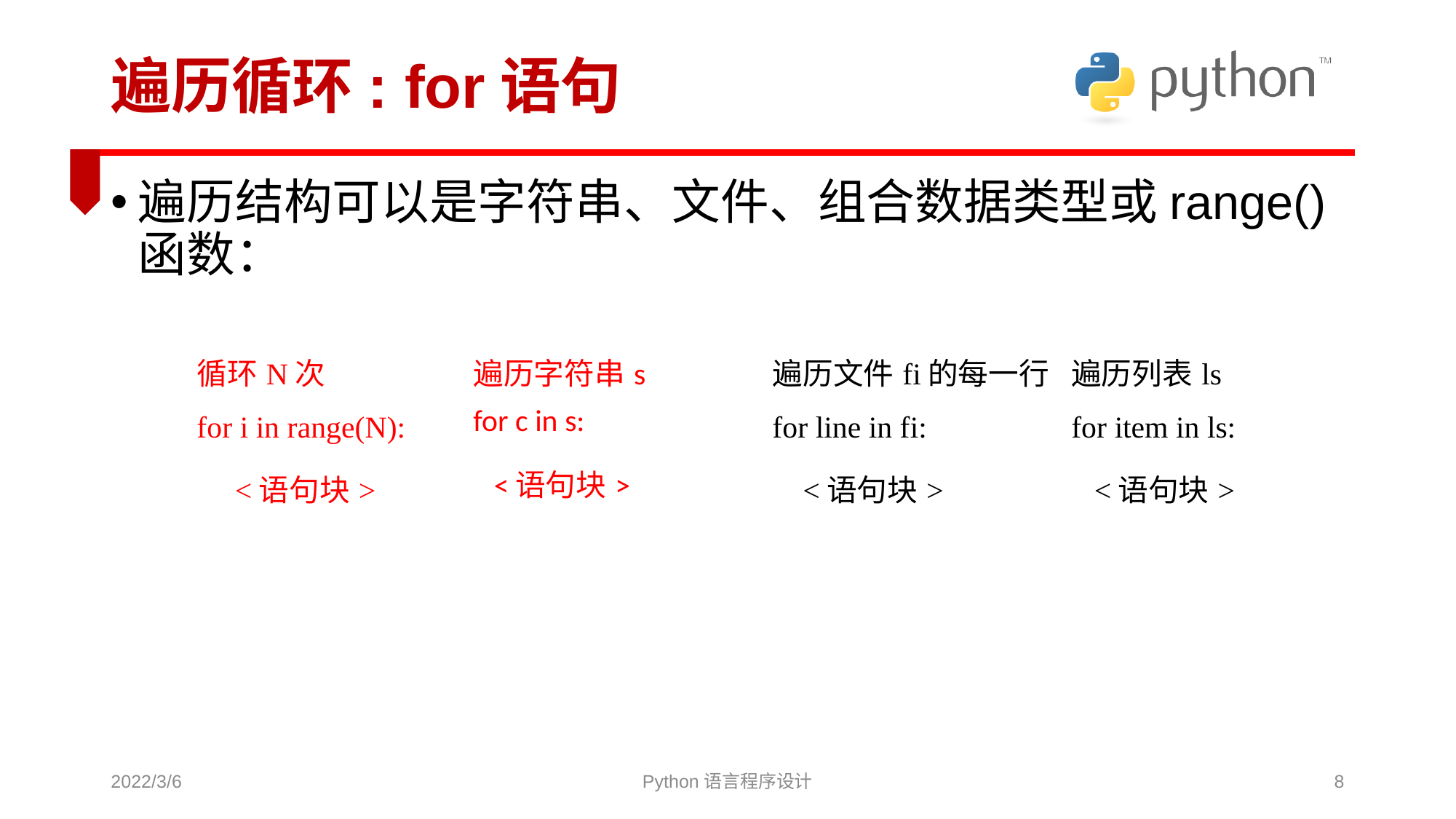

# 遍历循环: for语句
遍历结构可以是字符串、文件、组合数据类型或range()函数：

| 循环N次 for i in range(N): <语句块> | 遍历字符串s for c in s: <语句块> | 遍历文件fi的每一行 for line in fi: <语句块> | 遍历列表ls for item in ls: <语句块> |
| --- | --- | --- | --- |
2022/3/6
Python语言程序设计
8